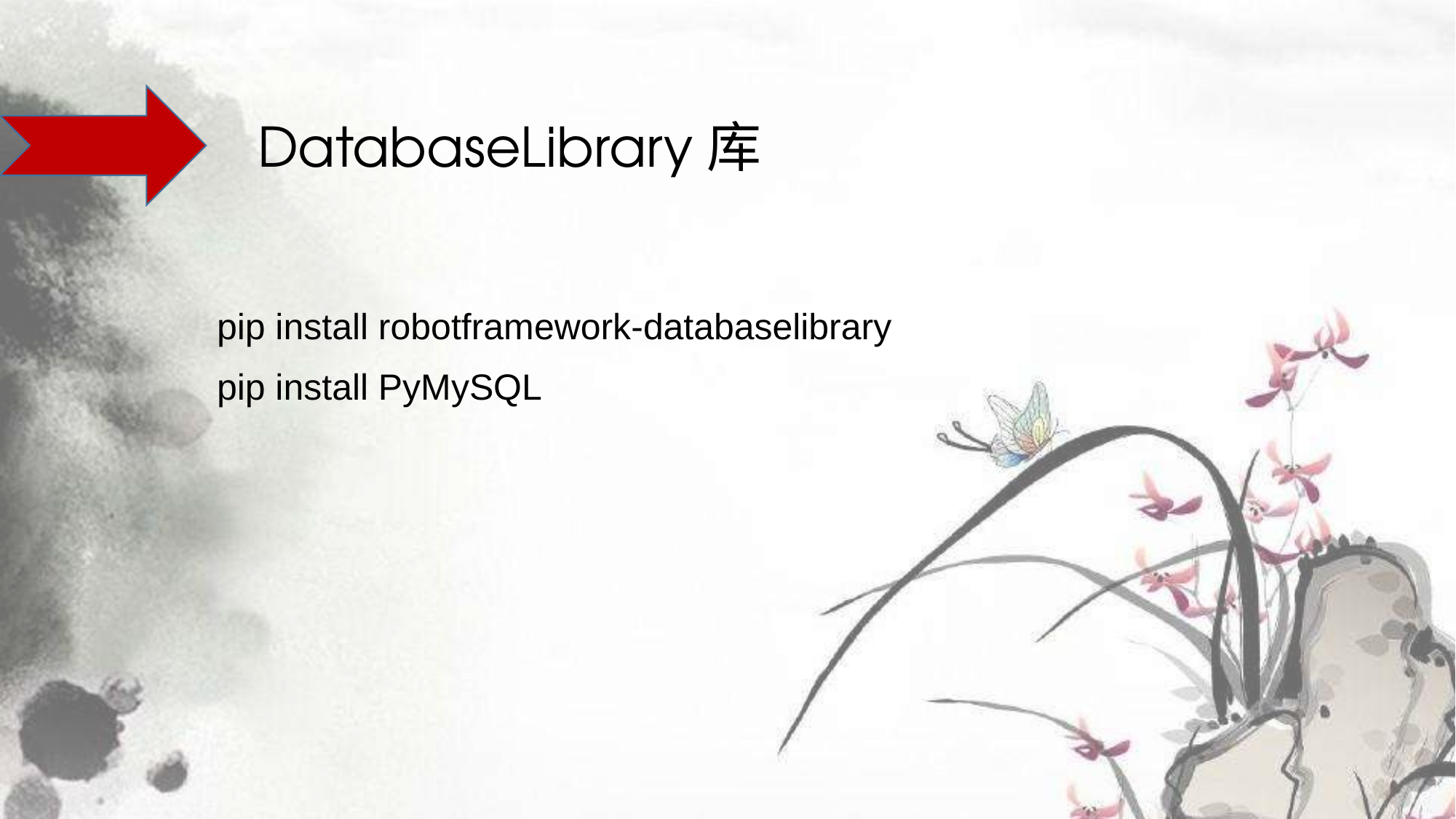

DatabaseLibrary库
pip install robotframework-databaselibrary
pip install PyMySQL